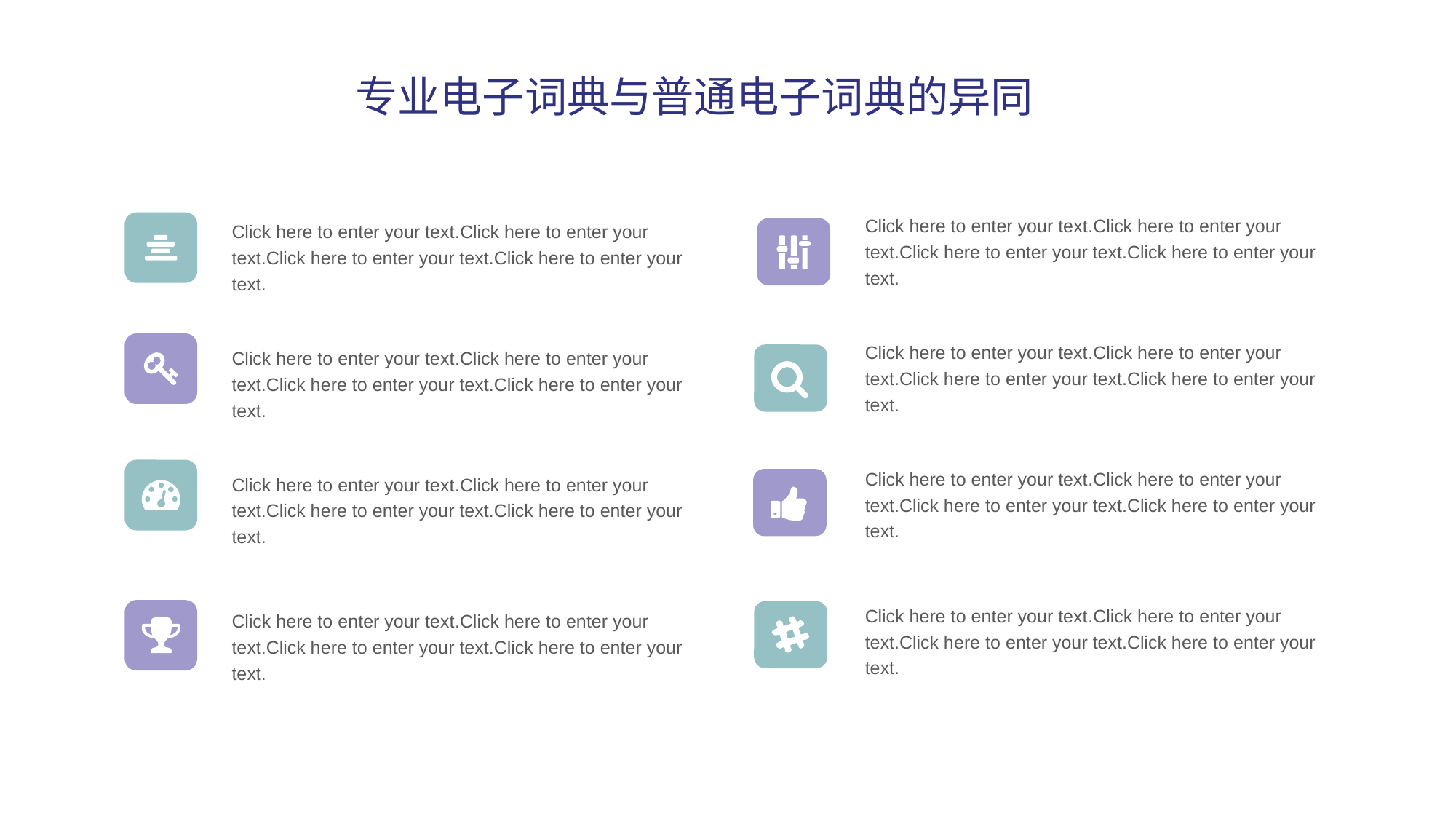

专业电子词典与普通电子词典的异同
Click here to enter your text.Click here to enter your text.Click here to enter your text.Click here to enter your text.
Click here to enter your text.Click here to enter your text.Click here to enter your text.Click here to enter your text.

Click here to enter your text.Click here to enter your text.Click here to enter your text.Click here to enter your text.

Click here to enter your text.Click here to enter your text.Click here to enter your text.Click here to enter your text.

Click here to enter your text.Click here to enter your text.Click here to enter your text.Click here to enter your text.

Click here to enter your text.Click here to enter your text.Click here to enter your text.Click here to enter your text.

Click here to enter your text.Click here to enter your text.Click here to enter your text.Click here to enter your text.

Click here to enter your text.Click here to enter your text.Click here to enter your text.Click here to enter your text.